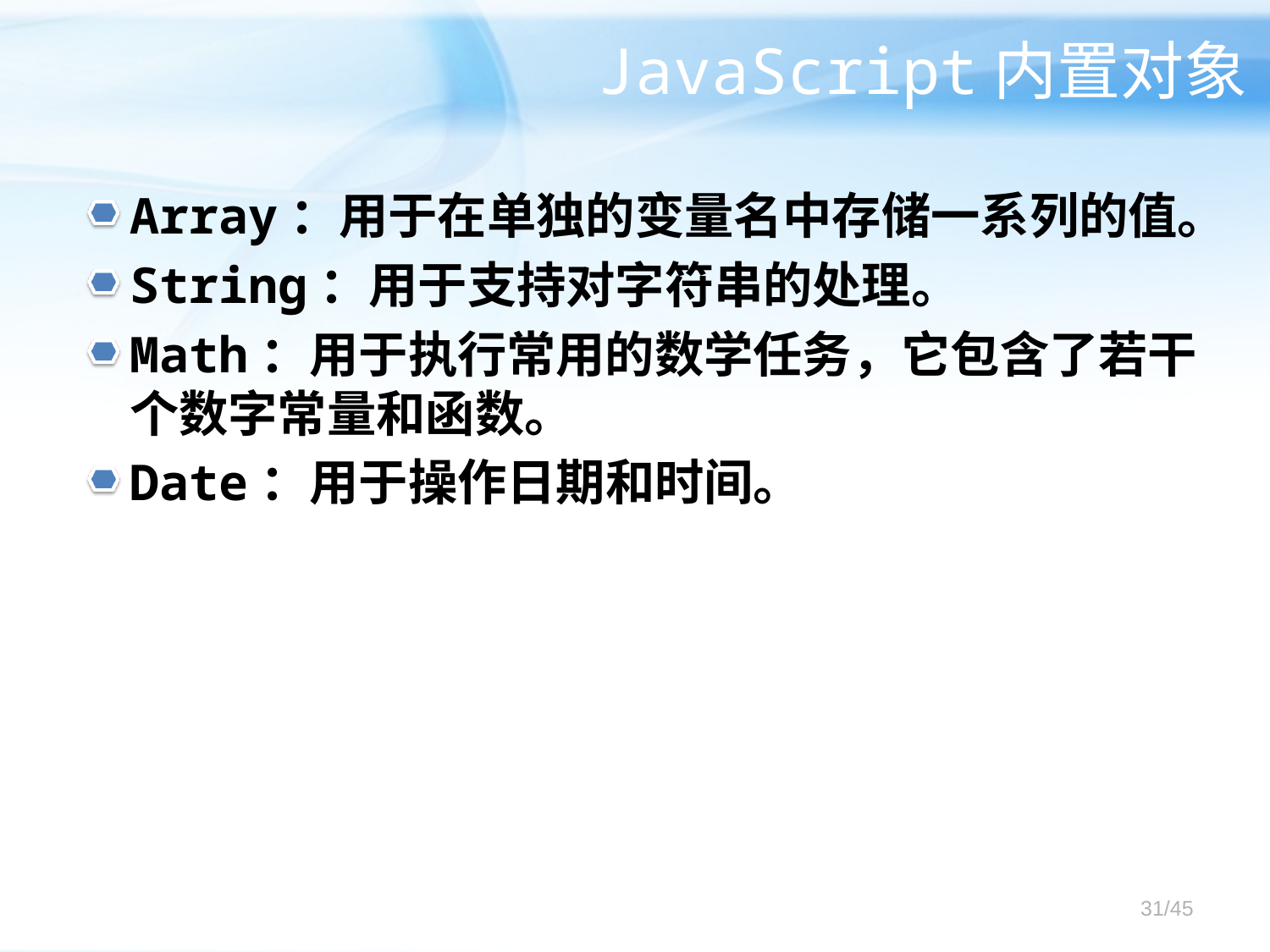

# JavaScript内置对象
Array：用于在单独的变量名中存储一系列的值。
String：用于支持对字符串的处理。
Math：用于执行常用的数学任务，它包含了若干个数字常量和函数。
Date：用于操作日期和时间。

31/45